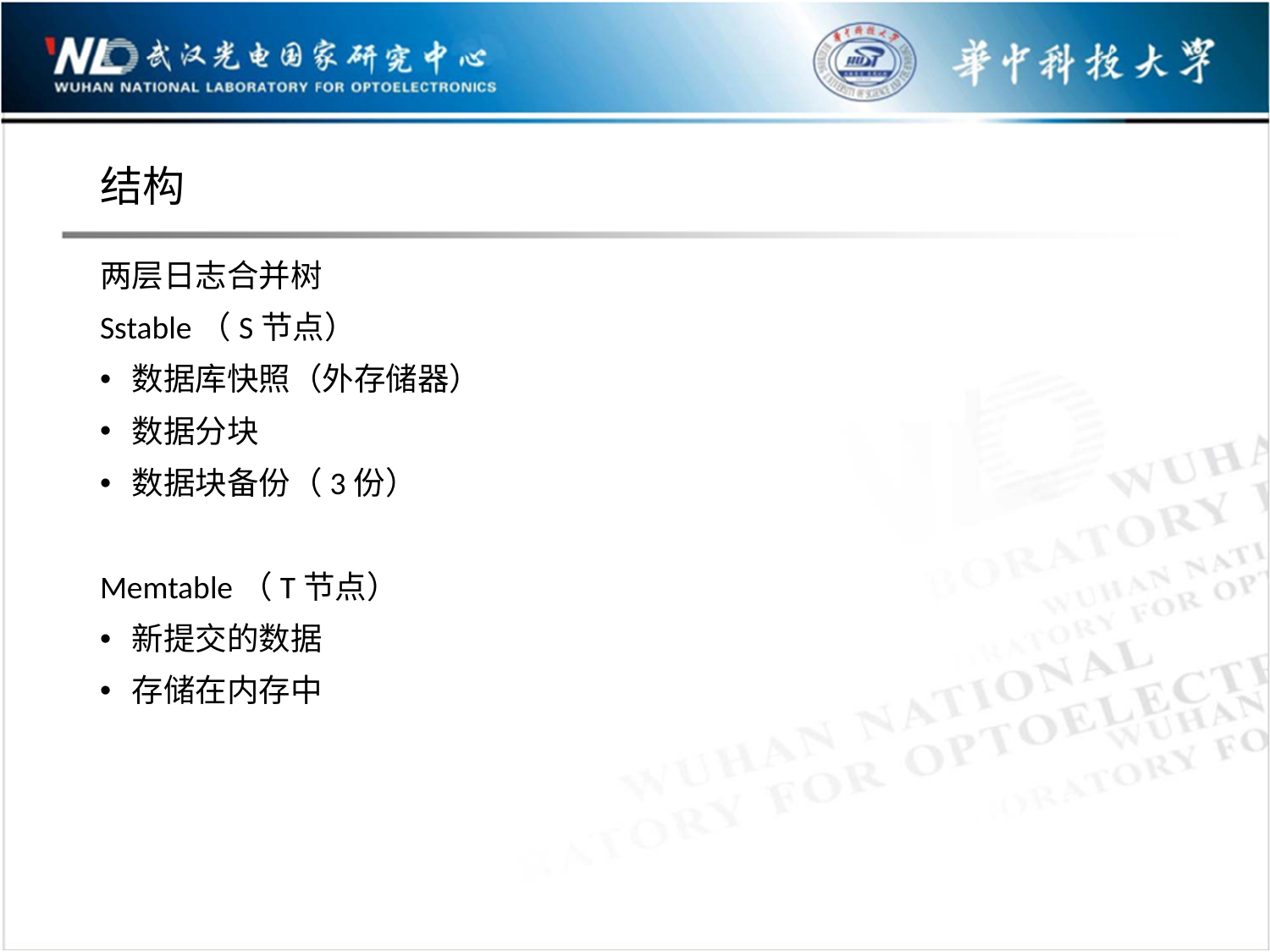

# 结构
两层日志合并树
Sstable（S节点）
数据库快照（外存储器）
数据分块
数据块备份（3份）

Memtable（T节点）
新提交的数据
存储在内存中